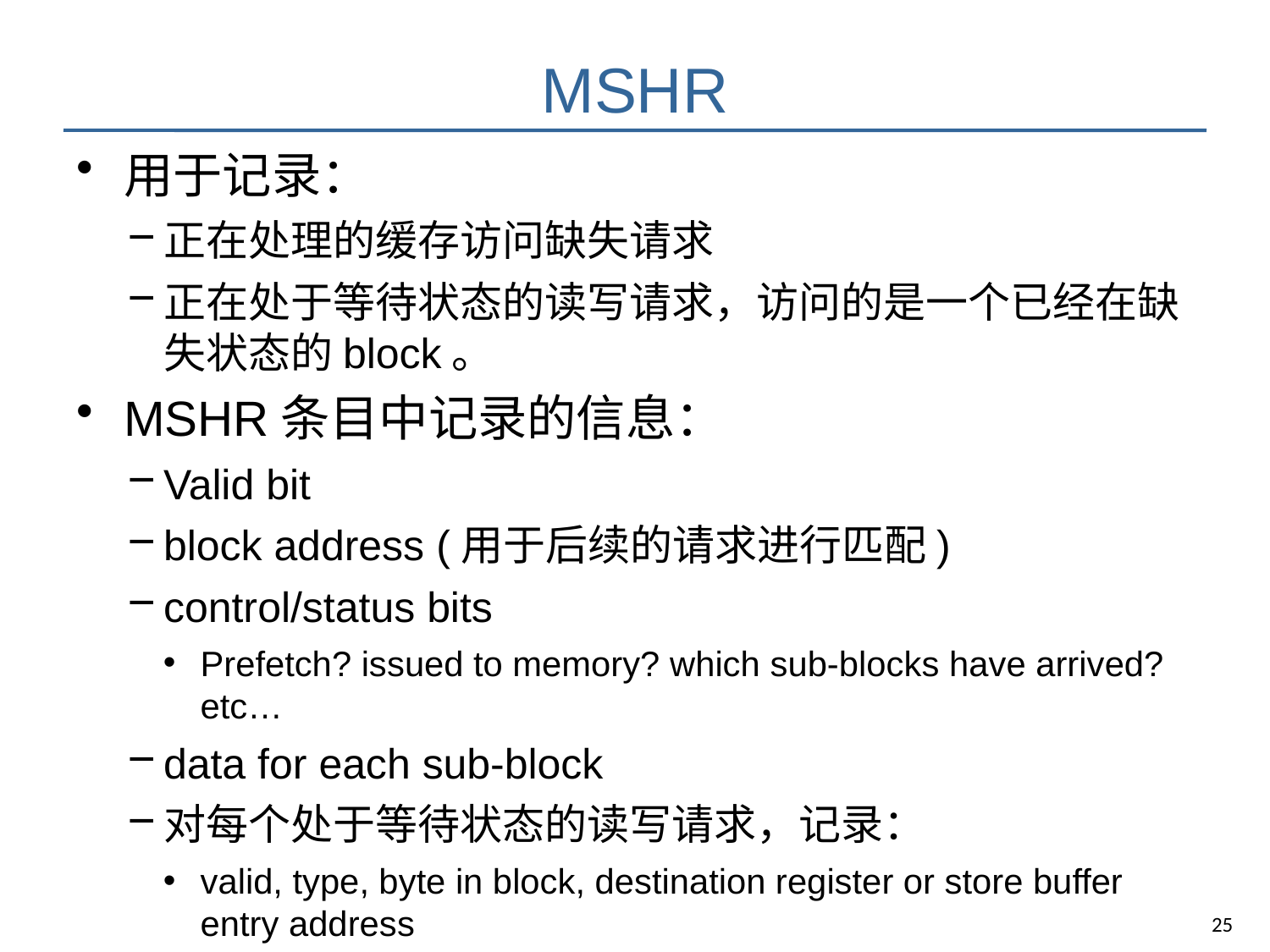

# MSHR
用于记录：
正在处理的缓存访问缺失请求
正在处于等待状态的读写请求，访问的是一个已经在缺失状态的block。
MSHR条目中记录的信息：
Valid bit
block address (用于后续的请求进行匹配)
control/status bits
Prefetch? issued to memory? which sub-blocks have arrived? etc…
data for each sub-block
对每个处于等待状态的读写请求，记录：
valid, type, byte in block, destination register or store buffer entry address
25